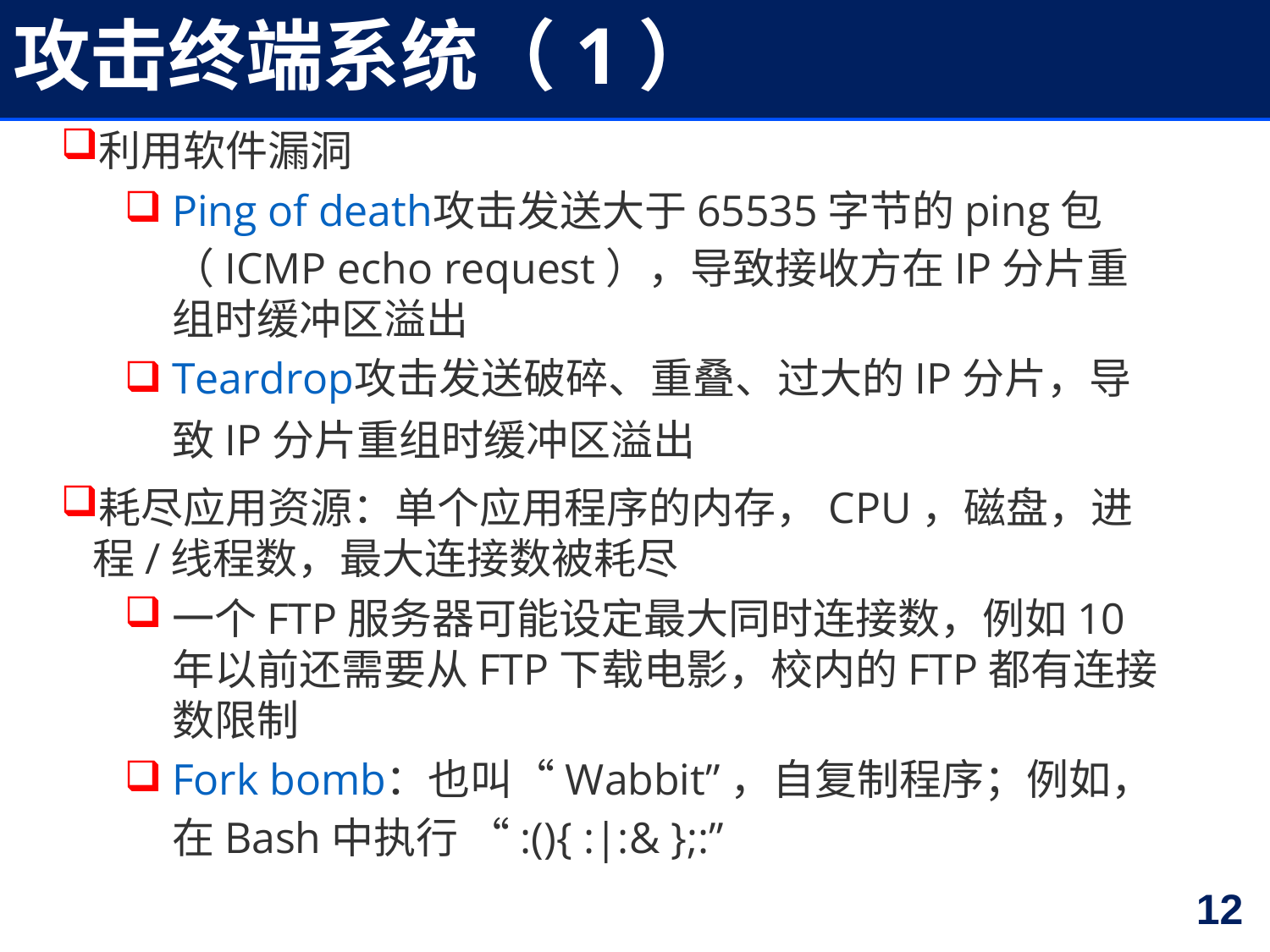

# 攻击终端系统（1）
利用软件漏洞
Ping of death攻击发送大于65535字节的ping包（ICMP echo request），导致接收方在IP分片重组时缓冲区溢出
Teardrop攻击发送破碎、重叠、过大的IP分片，导致IP分片重组时缓冲区溢出
耗尽应用资源：单个应用程序的内存，CPU，磁盘，进程/线程数，最大连接数被耗尽
一个FTP服务器可能设定最大同时连接数，例如10年以前还需要从FTP下载电影，校内的FTP都有连接数限制
Fork bomb：也叫“Wabbit”，自复制程序；例如，在Bash中执行 “:(){ :|:& };:”

12